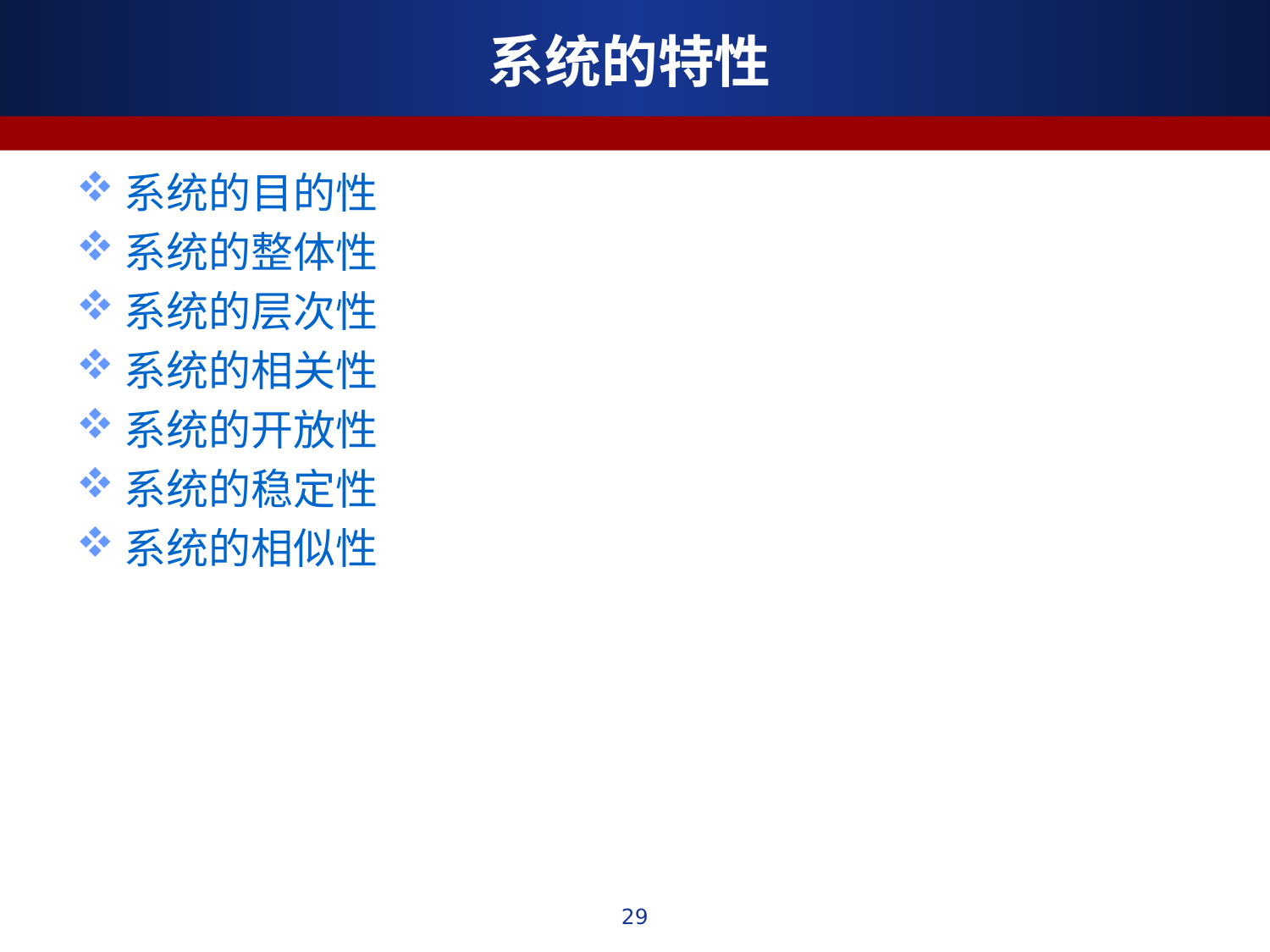

# 系统的特性
系统的目的性
系统的整体性
系统的层次性
系统的相关性
系统的开放性
系统的稳定性
系统的相似性
29